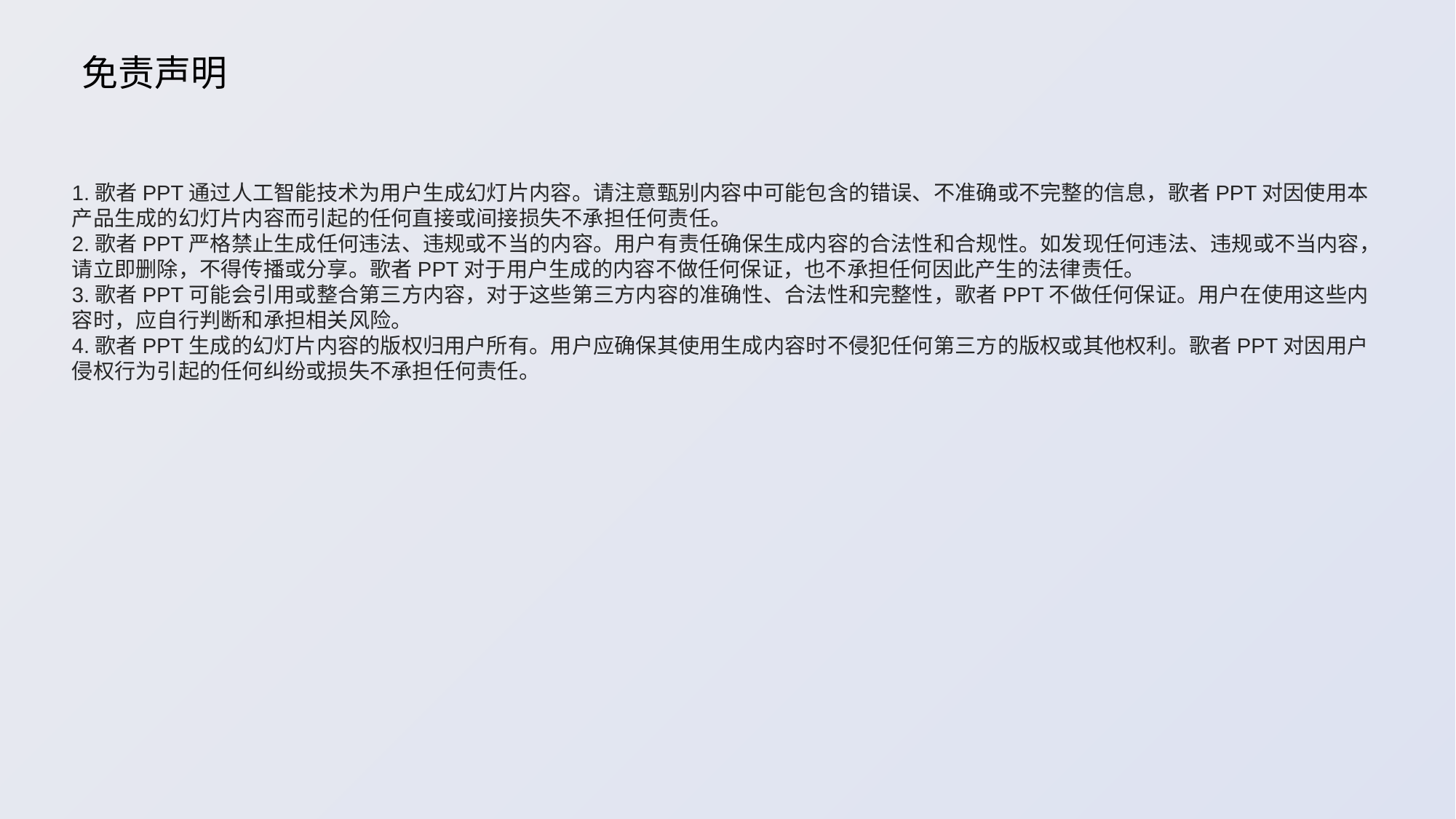

# 免责声明

1.歌者PPT通过人工智能技术为用户生成幻灯片内容。请注意甄别内容中可能包含的错误、不准确或不完整的信息，歌者PPT对因使用本产品生成的幻灯片内容而引起的任何直接或间接损失不承担任何责任。
2.歌者PPT严格禁止生成任何违法、违规或不当的内容。用户有责任确保生成内容的合法性和合规性。如发现任何违法、违规或不当内容，请立即删除，不得传播或分享。歌者PPT对于用户生成的内容不做任何保证，也不承担任何因此产生的法律责任。
3.歌者PPT可能会引用或整合第三方内容，对于这些第三方内容的准确性、合法性和完整性，歌者PPT不做任何保证。用户在使用这些内容时，应自行判断和承担相关风险。
4.歌者PPT生成的幻灯片内容的版权归用户所有。用户应确保其使用生成内容时不侵犯任何第三方的版权或其他权利。歌者PPT对因用户侵权行为引起的任何纠纷或损失不承担任何责任。